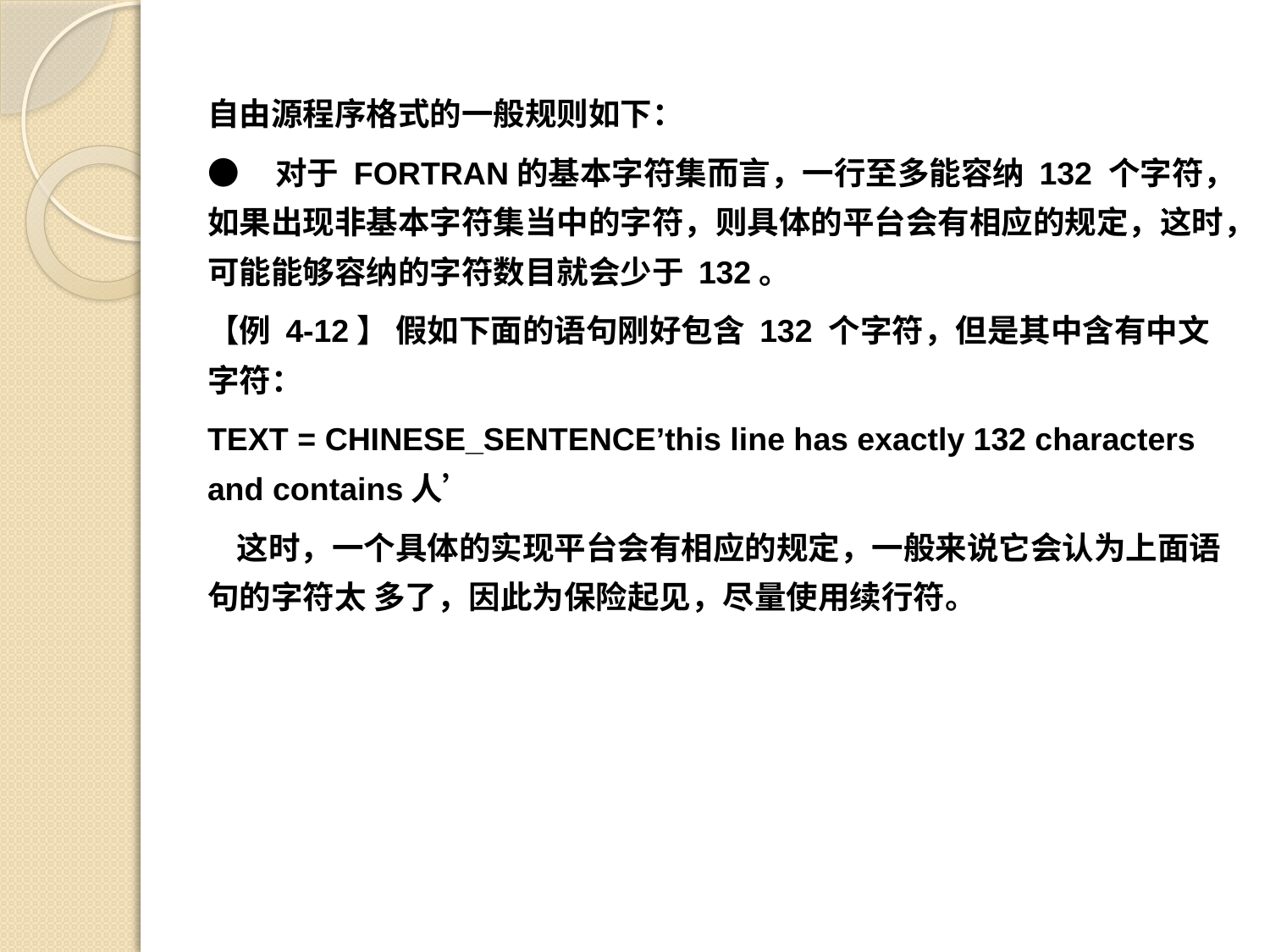

自由源程序格式的一般规则如下：
●    对于 FORTRAN的基本字符集而言，一行至多能容纳 132 个字符，如果出现非基本字符集当中的字符，则具体的平台会有相应的规定，这时，可能能够容纳的字符数目就会少于 132。
【例 4-12】 假如下面的语句刚好包含 132 个字符，但是其中含有中文字符：
TEXT = CHINESE_SENTENCE’this line has exactly 132 characters and contains人’
   这时，一个具体的实现平台会有相应的规定，一般来说它会认为上面语句的字符太 多了，因此为保险起见，尽量使用续行符。